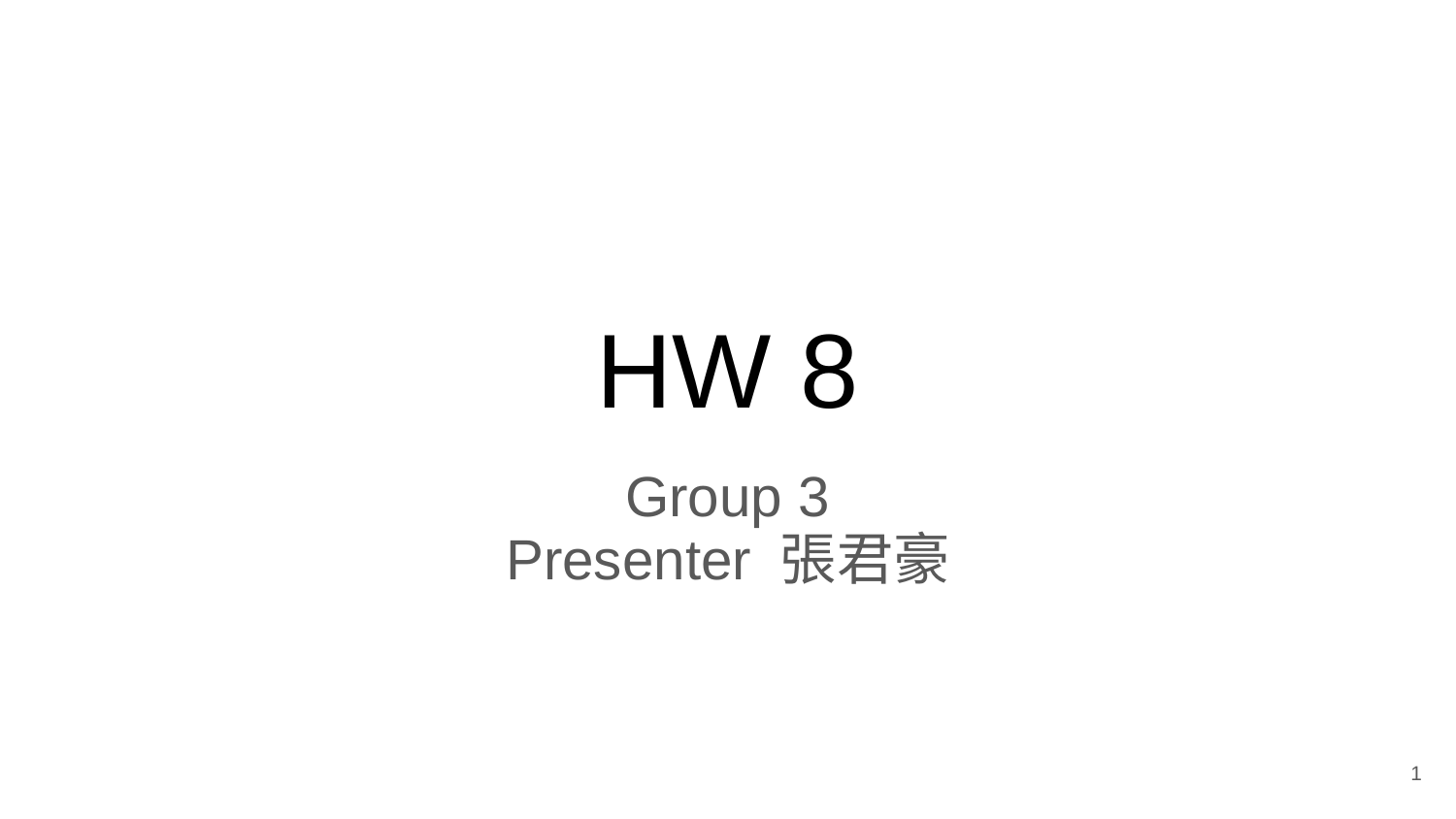

# HW 8
Group 3
Presenter 張君豪
1